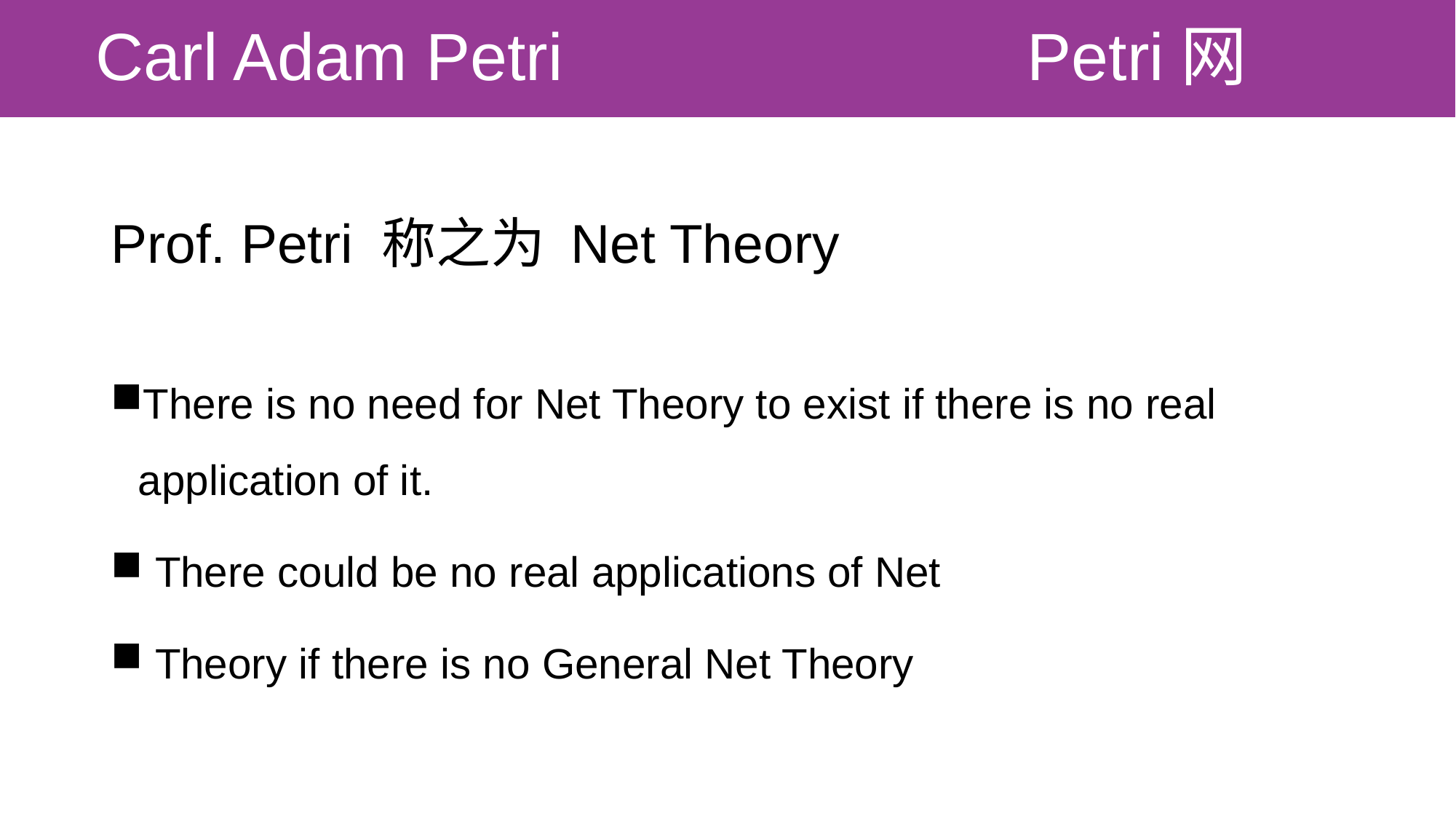

# Carl Adam Petri
Petri网
Prof. Petri 称之为 Net Theory

There is no need for Net Theory to exist if there is no real application of it.
 There could be no real applications of Net
 Theory if there is no General Net Theory